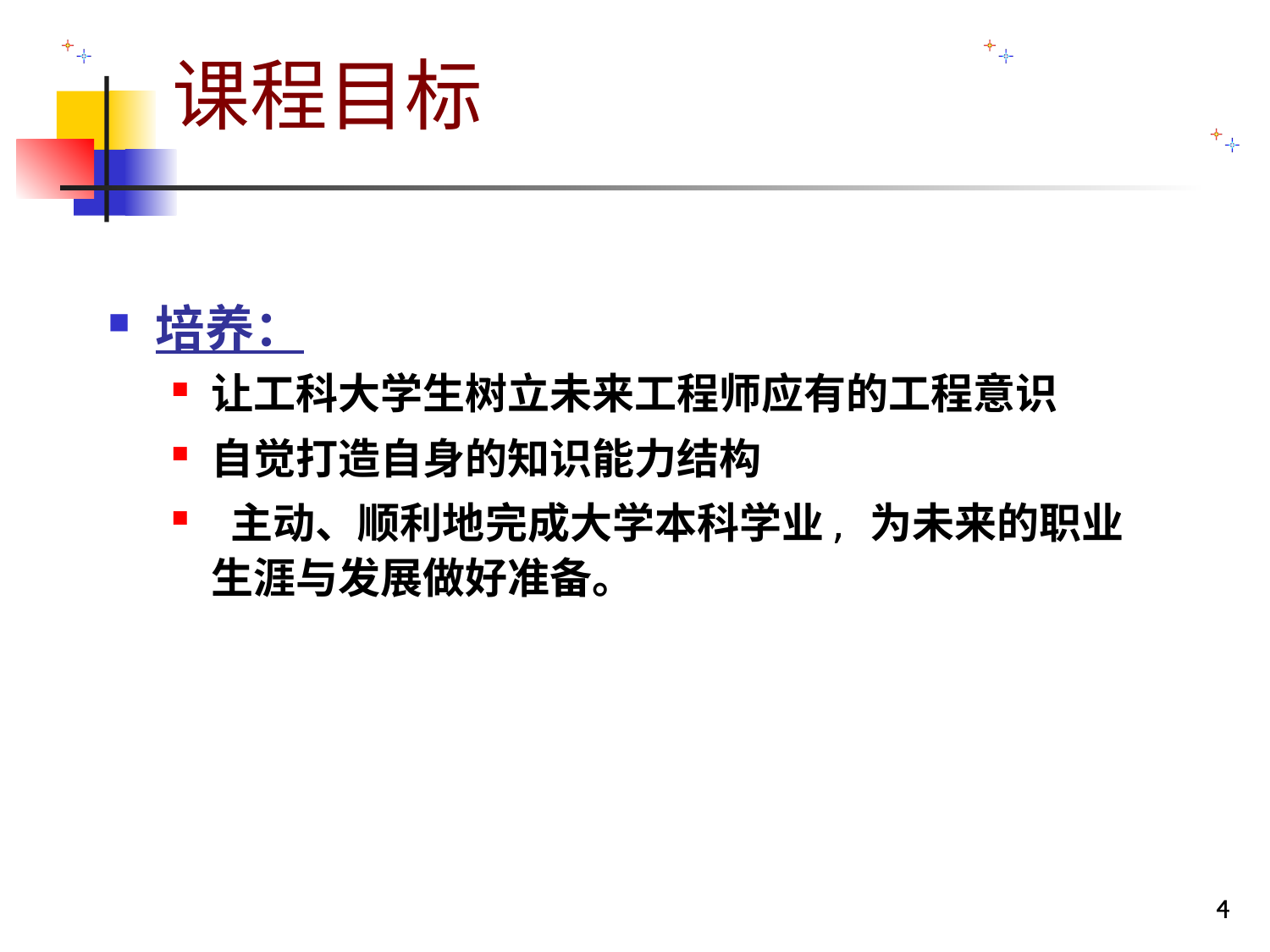

# 课程目标
培养：
让工科大学生树立未来工程师应有的工程意识
自觉打造自身的知识能力结构
 主动、顺利地完成大学本科学业, 为未来的职业生涯与发展做好准备。
4